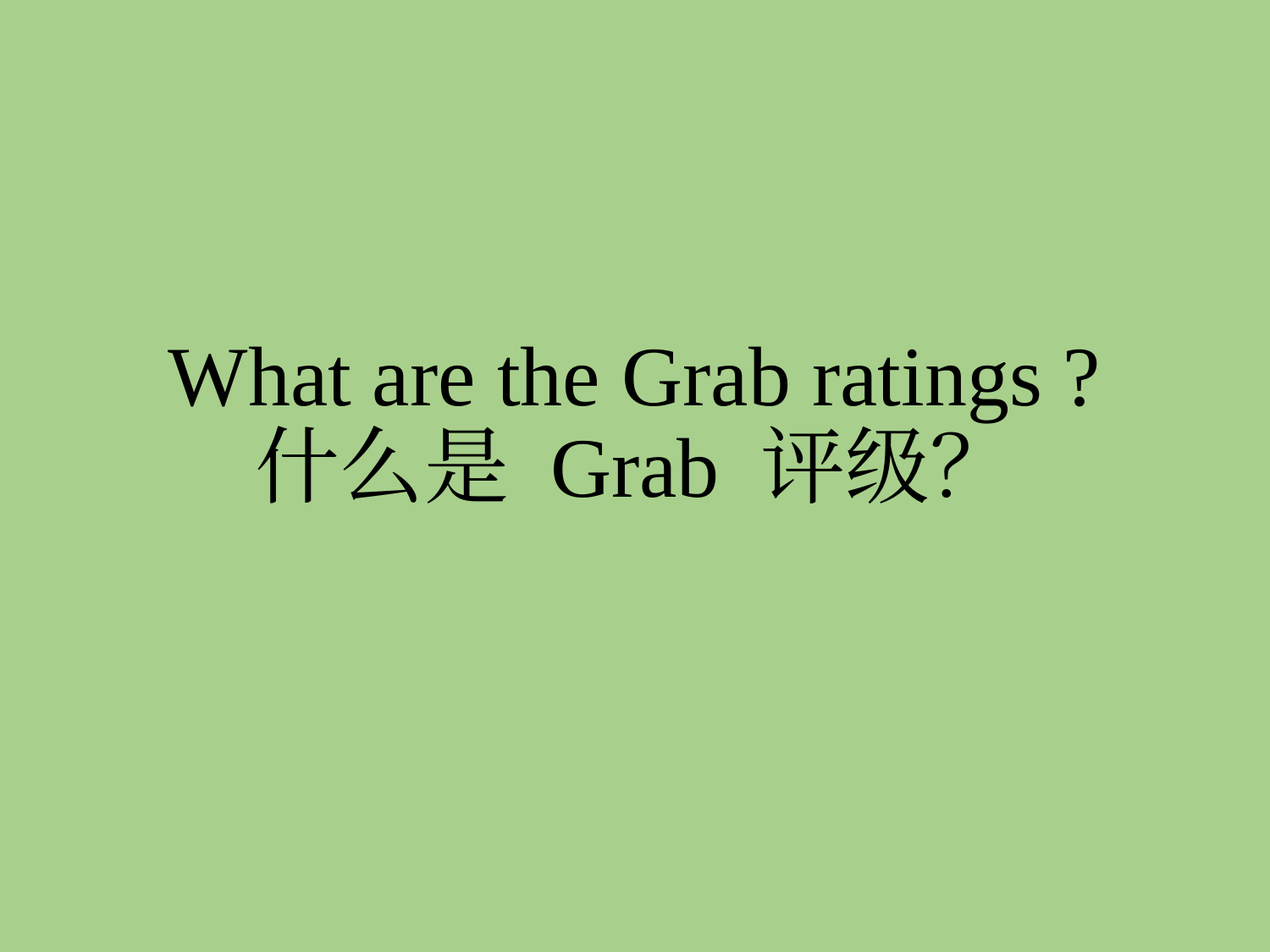

# What are the Grab ratings ? 什么是 Grab 评级？